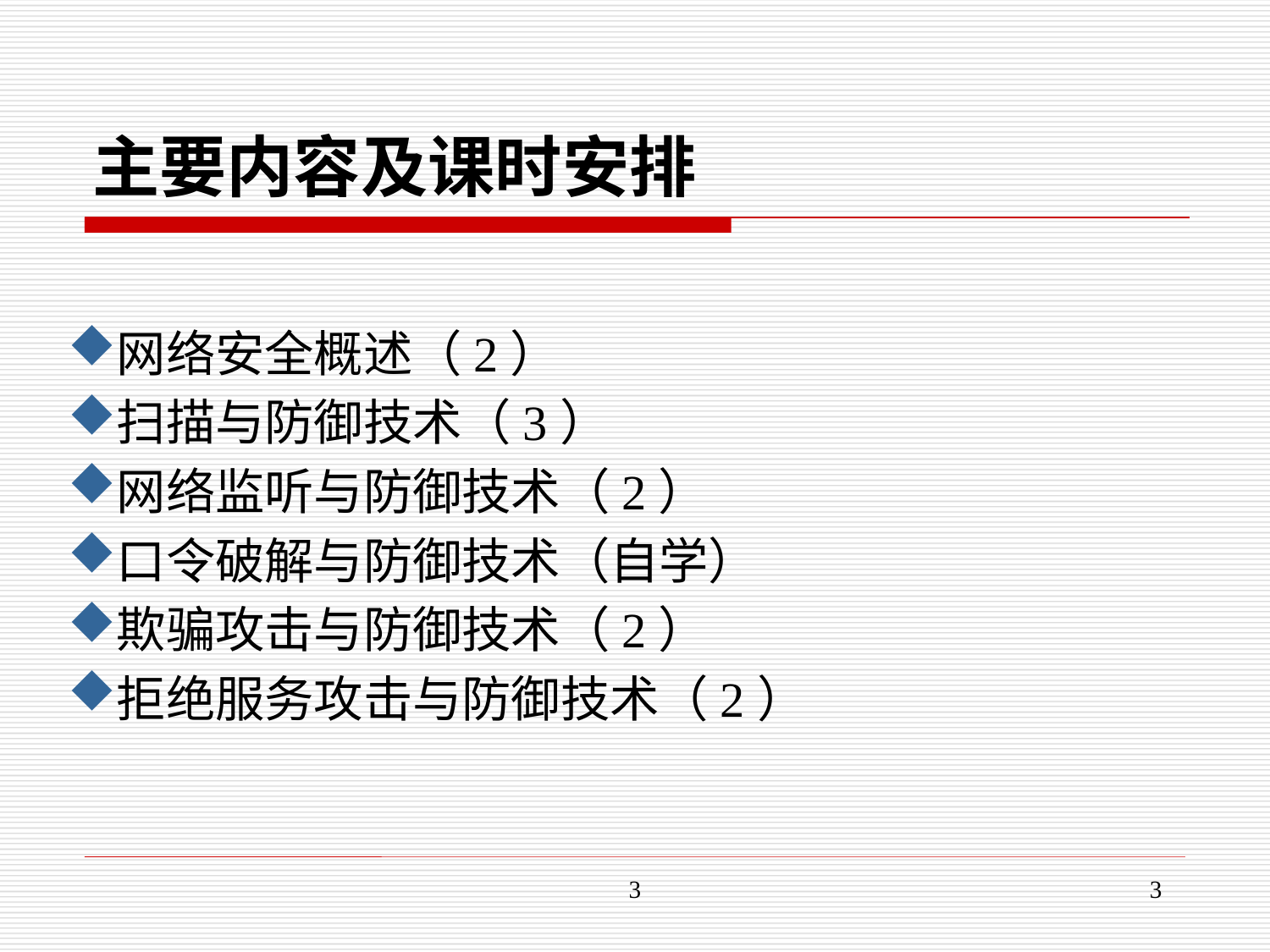

主要内容及课时安排
网络安全概述（2）
扫描与防御技术（3）
网络监听与防御技术（2）
口令破解与防御技术（自学）
欺骗攻击与防御技术（2）
拒绝服务攻击与防御技术（2）
3
3